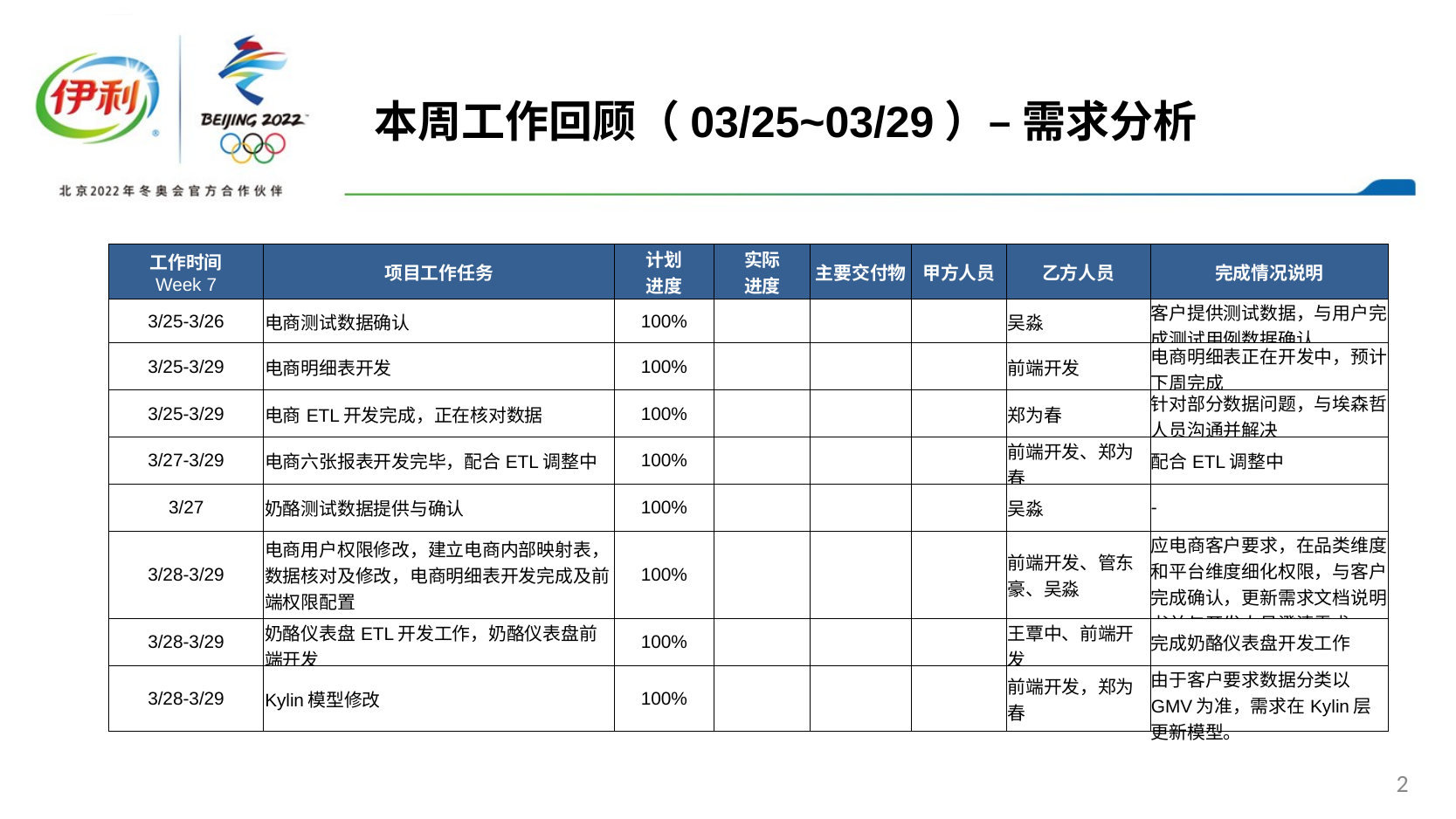

本周工作回顾（03/25~03/29）– 需求分析
| 工作时间 Week 7 | 项目工作任务 | 计划 进度 | 实际 进度 | 主要交付物 | 甲方人员 | 乙方人员 | 完成情况说明 |
| --- | --- | --- | --- | --- | --- | --- | --- |
| 3/25-3/26 | 电商测试数据确认 | 100% |  |  |  | 吴淼 | 客户提供测试数据，与用户完成测试用例数据确认 |
| 3/25-3/29 | 电商明细表开发 | 100% |  |  |  | 前端开发 | 电商明细表正在开发中，预计下周完成 |
| 3/25-3/29 | 电商ETL开发完成，正在核对数据 | 100% |  |  |  | 郑为春 | 针对部分数据问题，与埃森哲人员沟通并解决 |
| 3/27-3/29 | 电商六张报表开发完毕，配合ETL调整中 | 100% |  |  |  | 前端开发、郑为春 | 配合ETL调整中 |
| 3/27 | 奶酪测试数据提供与确认 | 100% |  |  |  | 吴淼 | - |
| 3/28-3/29 | 电商用户权限修改，建立电商内部映射表，数据核对及修改，电商明细表开发完成及前端权限配置 | 100% |  |  |  | 前端开发、管东豪、吴淼 | 应电商客户要求，在品类维度和平台维度细化权限，与客户完成确认，更新需求文档说明书并与开发人员澄清需求。 |
| 3/28-3/29 | 奶酪仪表盘ETL开发工作，奶酪仪表盘前端开发 | 100% |  |  |  | 王覃中、前端开发 | 完成奶酪仪表盘开发工作 |
| 3/28-3/29 | Kylin模型修改 | 100% |  |  |  | 前端开发，郑为春 | 由于客户要求数据分类以GMV为准，需求在Kylin层更新模型。 |
2